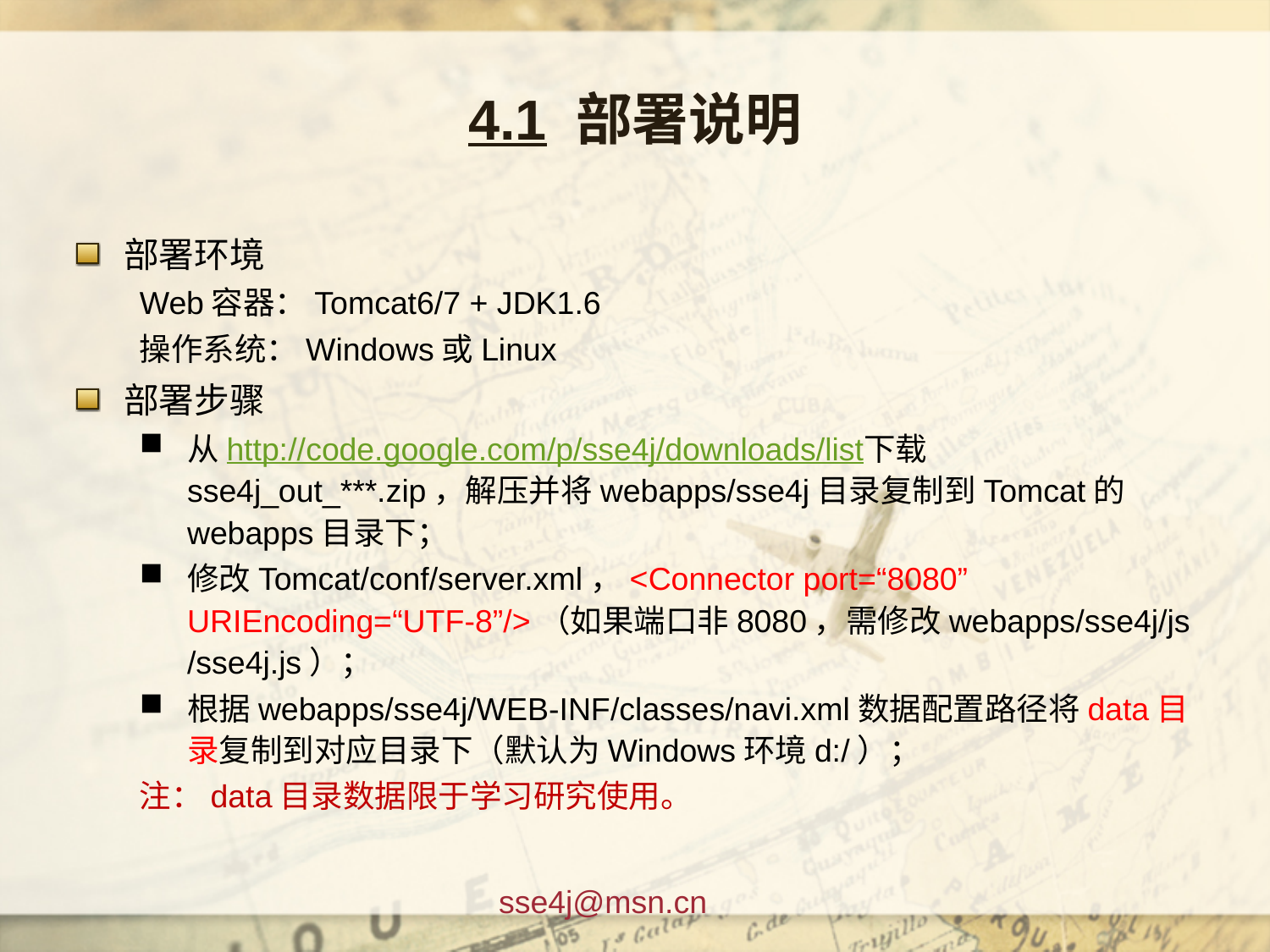

4.1 部署说明
部署环境
Web容器：Tomcat6/7 + JDK1.6
操作系统：Windows或Linux
部署步骤
从http://code.google.com/p/sse4j/downloads/list下载sse4j_out_***.zip，解压并将webapps/sse4j目录复制到Tomcat的webapps目录下；
修改Tomcat/conf/server.xml，<Connector port=“8080” URIEncoding=“UTF-8”/>（如果端口非8080，需修改webapps/sse4j/js/sse4j.js）；
根据webapps/sse4j/WEB-INF/classes/navi.xml数据配置路径将data目录复制到对应目录下（默认为Windows环境d:/）；
注：data目录数据限于学习研究使用。